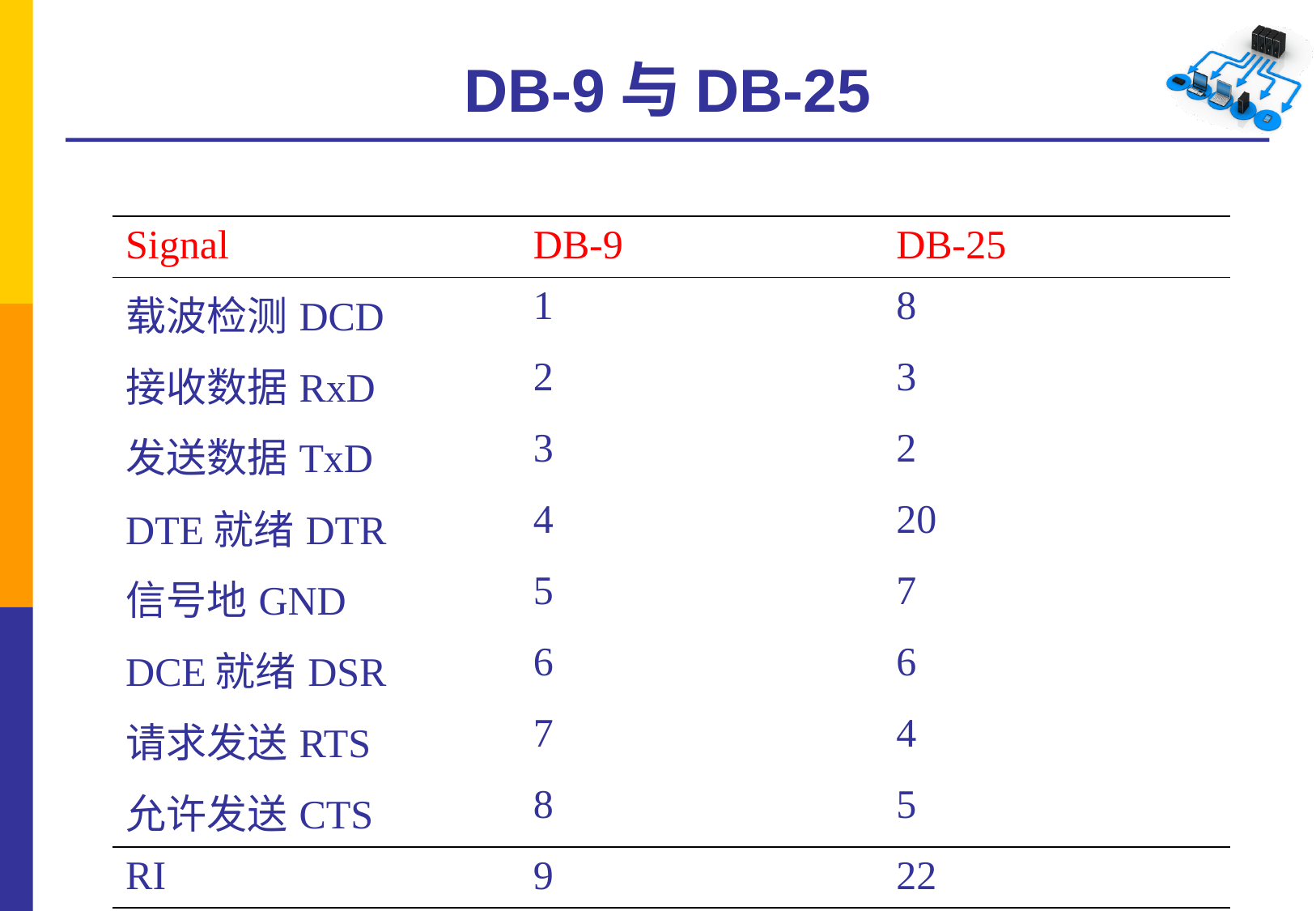

# DB-9与DB-25
| Signal | DB-9 | DB-25 |
| --- | --- | --- |
| 载波检测DCD | 1 | 8 |
| 接收数据RxD | 2 | 3 |
| 发送数据TxD | 3 | 2 |
| DTE就绪DTR | 4 | 20 |
| 信号地GND | 5 | 7 |
| DCE就绪DSR | 6 | 6 |
| 请求发送RTS | 7 | 4 |
| 允许发送CTS | 8 | 5 |
| RI | 9 | 22 |